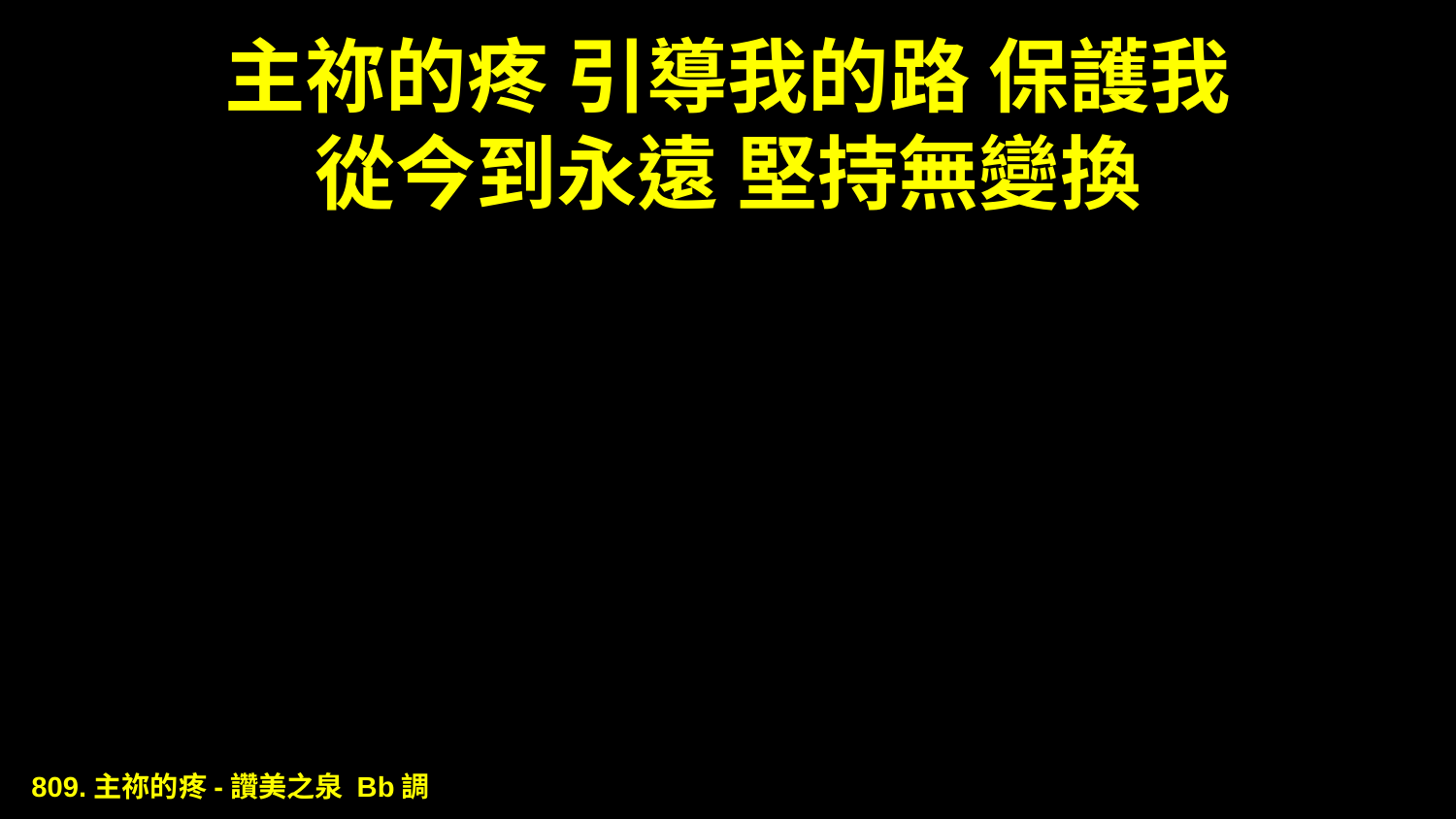

# 主祢的疼 引導我的路 保護我 從今到永遠 堅持無變換
809.主祢的疼-讚美之泉 Bb調